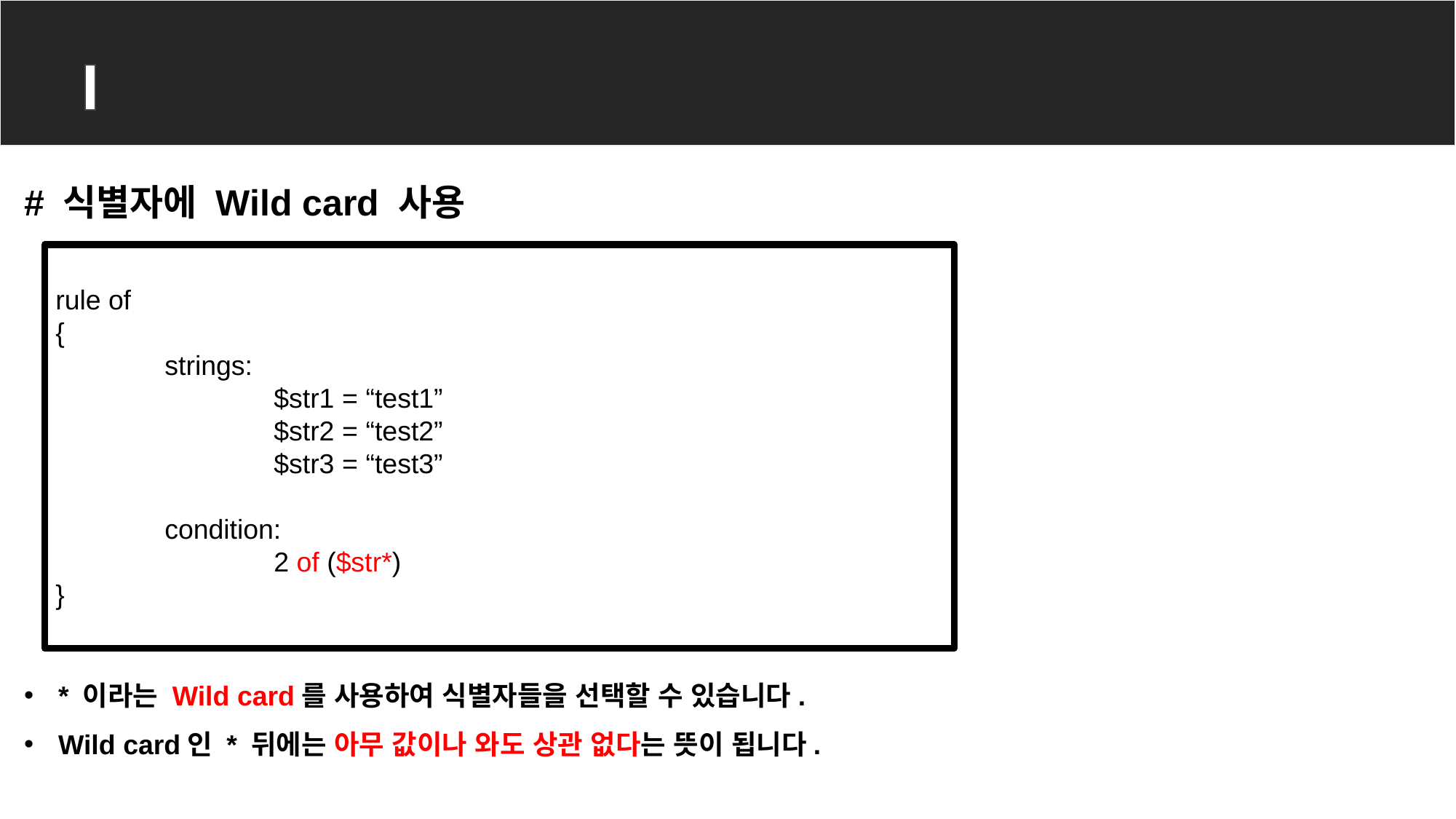

YARA rule 심화

# 식별자에 Wild card 사용

rule of
{
	strings:
		$str1 = “test1”
		$str2 = “test2”
		$str3 = “test3”

	condition:
		2 of ($str*)
}

* 이라는 Wild card를 사용하여 식별자들을 선택할 수 있습니다.

Wild card인 * 뒤에는 아무 값이나 와도 상관 없다는 뜻이 됩니다.